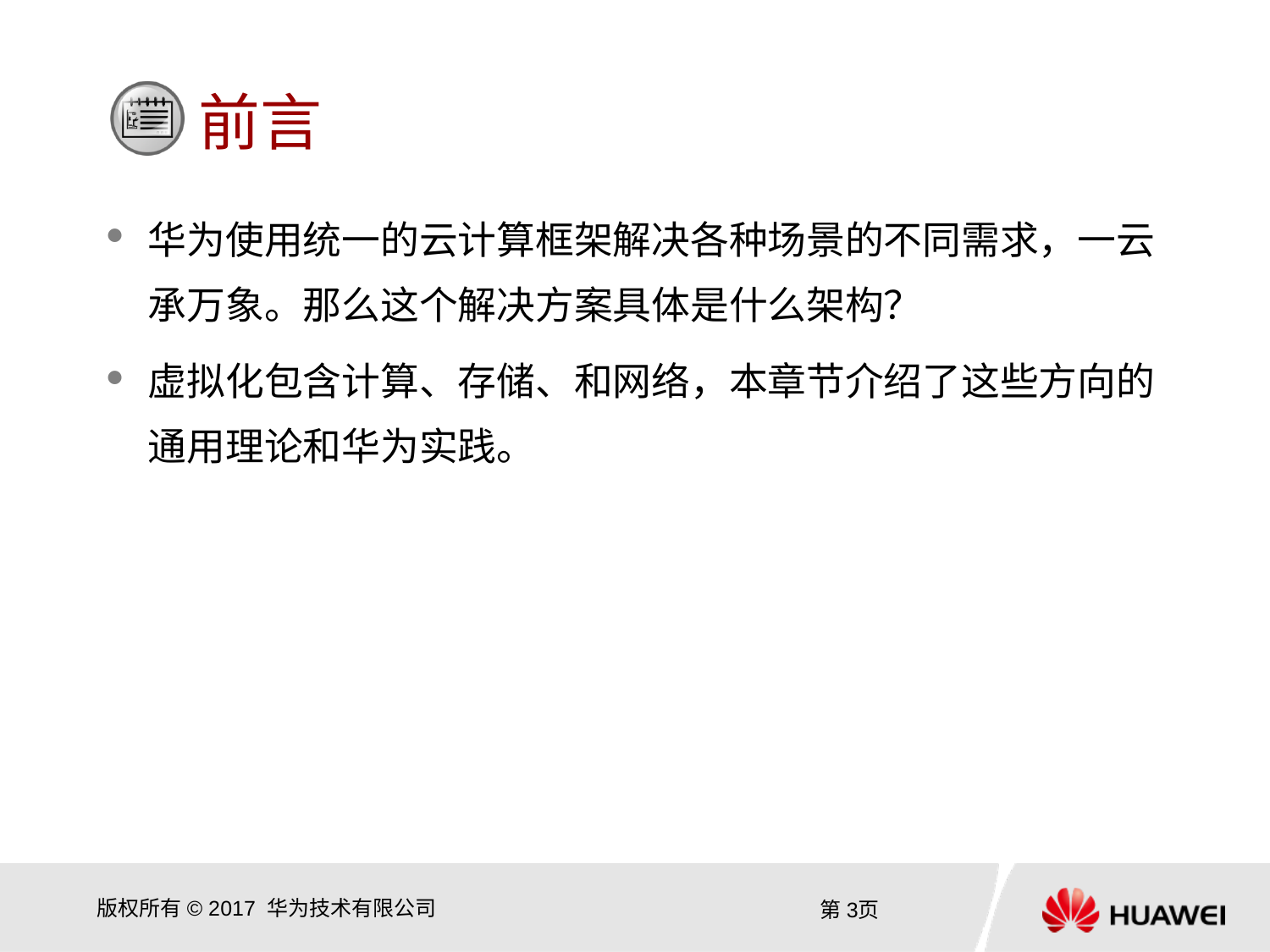

华为使用统一的云计算框架解决各种场景的不同需求，一云承万象。那么这个解决方案具体是什么架构？
虚拟化包含计算、存储、和网络，本章节介绍了这些方向的通用理论和华为实践。